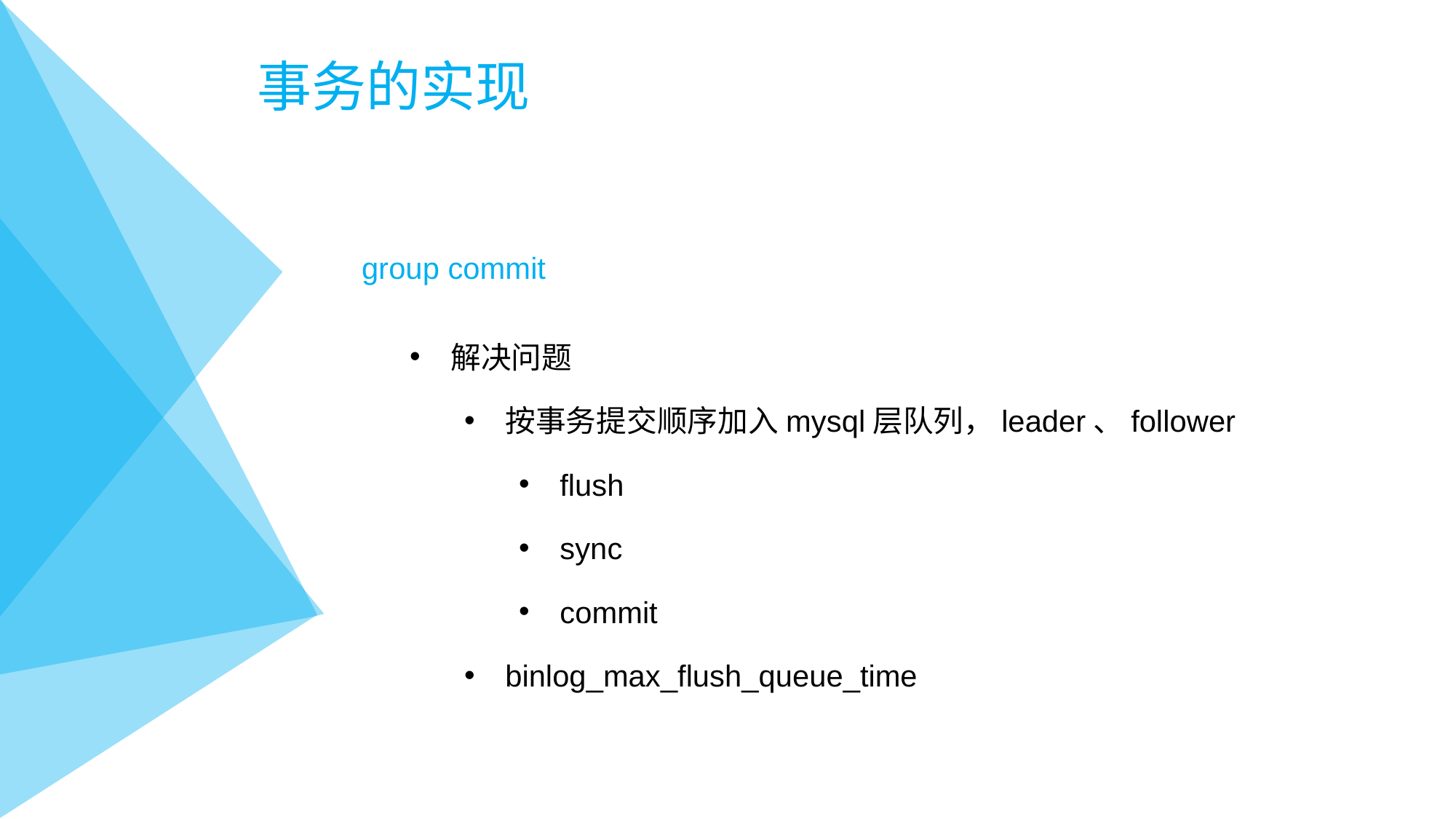

# 事务的实现

group commit
解决问题
按事务提交顺序加入mysql层队列，leader、follower
flush
sync
commit
binlog_max_flush_queue_time